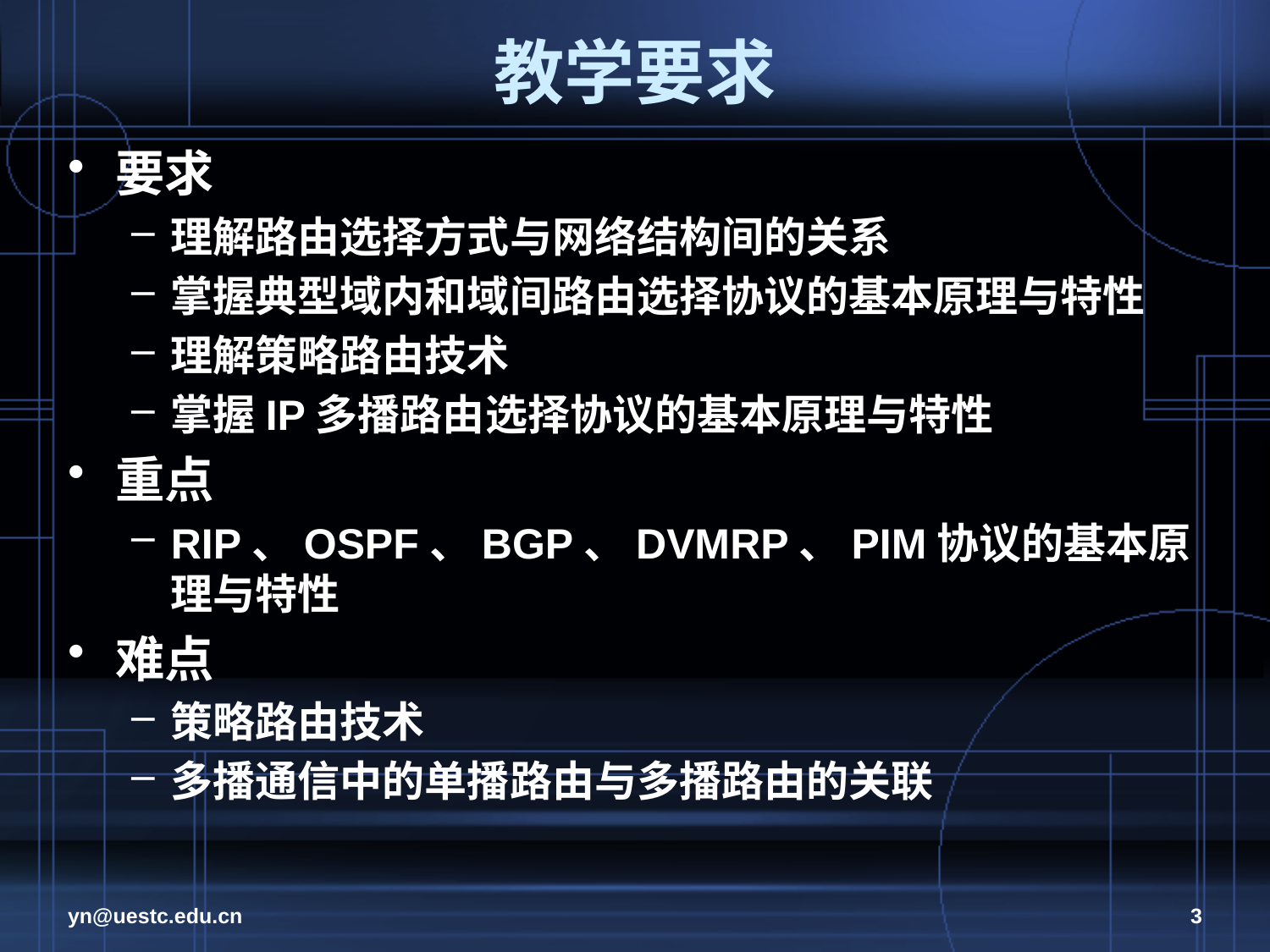

# 教学要求
要求
理解路由选择方式与网络结构间的关系
掌握典型域内和域间路由选择协议的基本原理与特性
理解策略路由技术
掌握IP多播路由选择协议的基本原理与特性
重点
RIP、OSPF、BGP、DVMRP、PIM协议的基本原理与特性
难点
策略路由技术
多播通信中的单播路由与多播路由的关联
yn@uestc.edu.cn
3